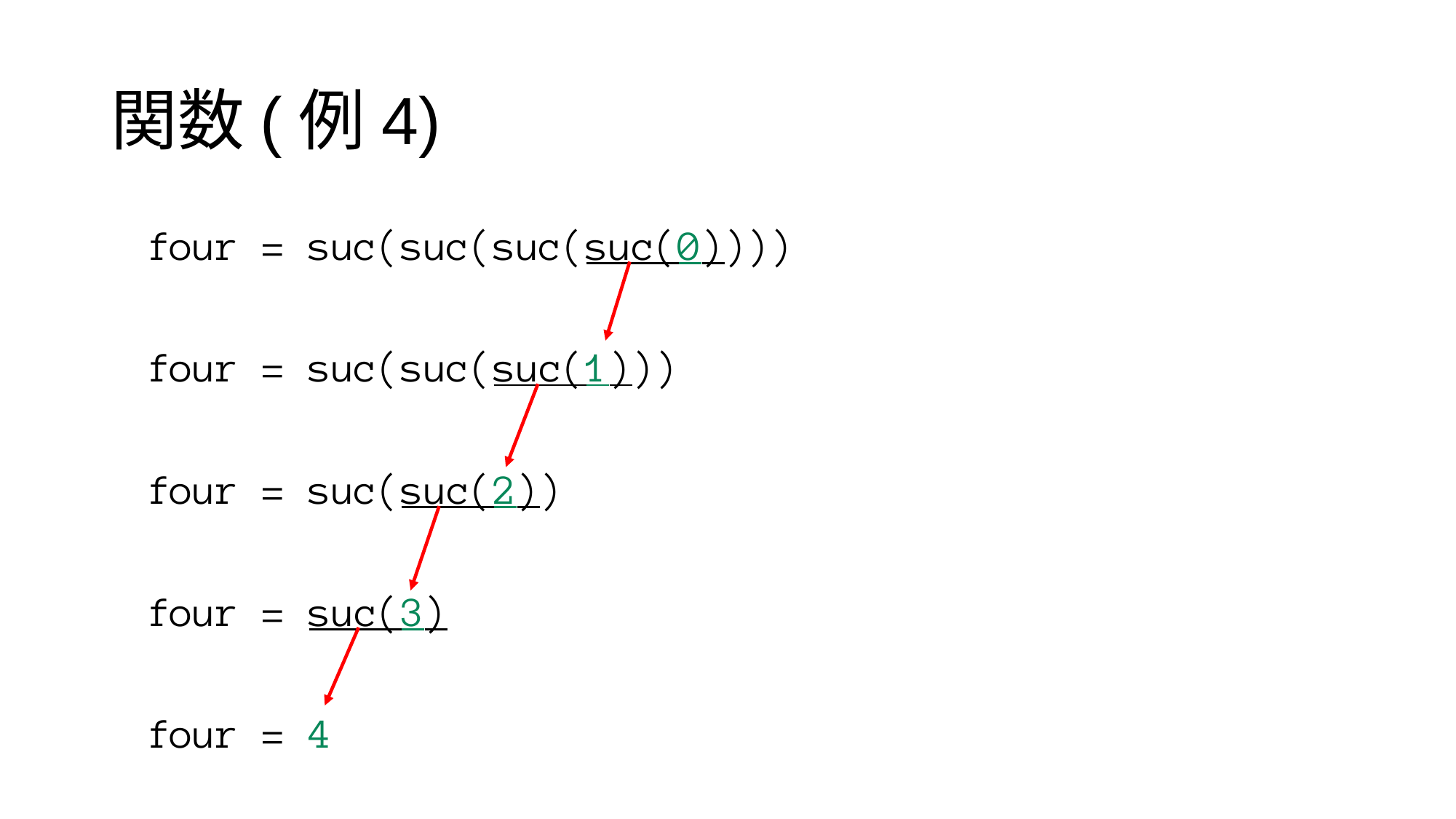

# 関数(例4)
four = suc(suc(suc(suc(0))))

four = suc(suc(suc(1)))

four = suc(suc(2))

four = suc(3)

four = 4